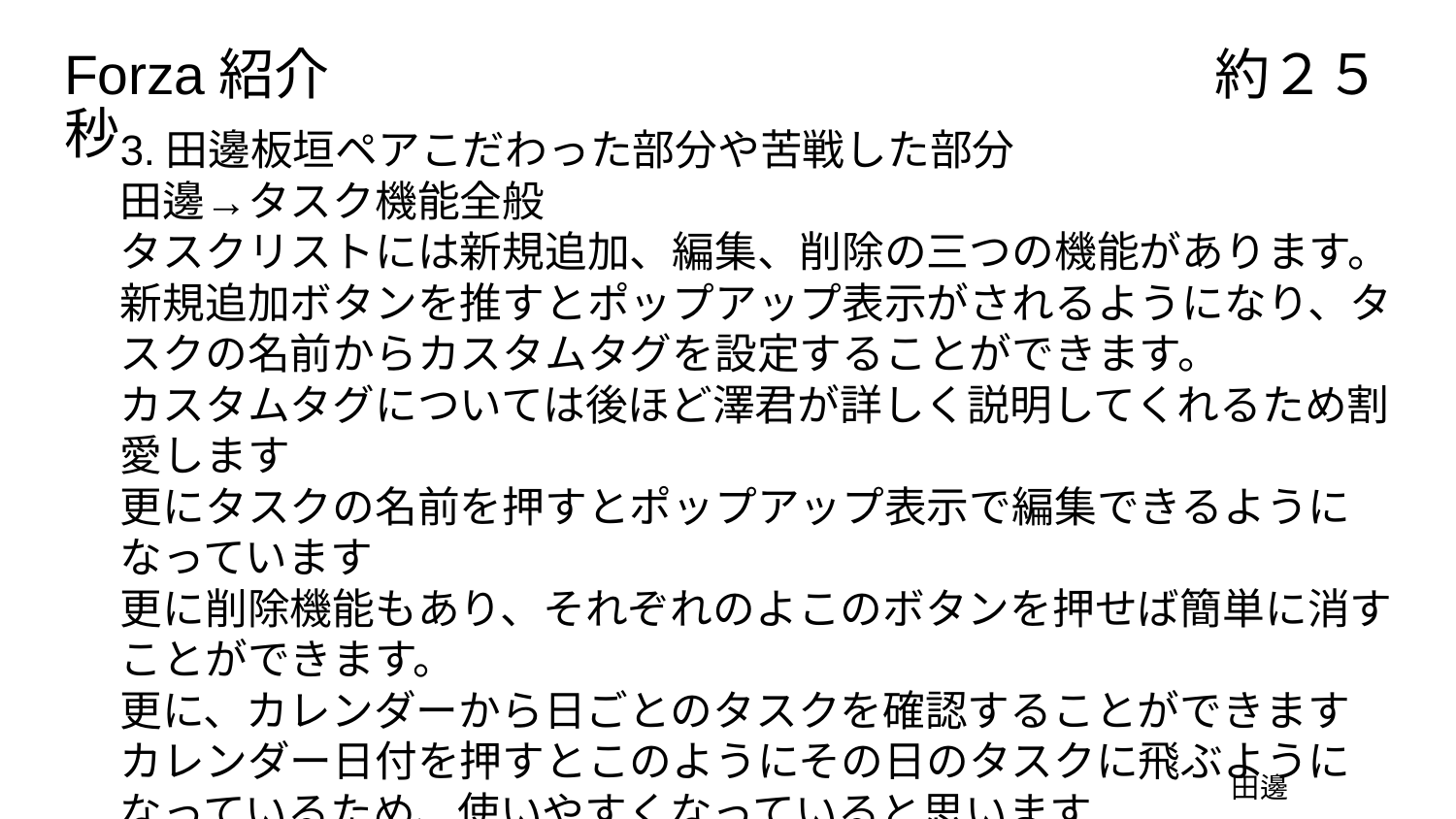

# Forza紹介　　　　　　　　　　　　　　　　約２５秒
3.田邊板垣ペアこだわった部分や苦戦した部分
田邊→タスク機能全般
タスクリストには新規追加、編集、削除の三つの機能があります。
新規追加ボタンを推すとポップアップ表示がされるようになり、タスクの名前からカスタムタグを設定することができます。
カスタムタグについては後ほど澤君が詳しく説明してくれるため割愛します
更にタスクの名前を押すとポップアップ表示で編集できるようになっています
更に削除機能もあり、それぞれのよこのボタンを押せば簡単に消すことができます。
更に、カレンダーから日ごとのタスクを確認することができます
カレンダー日付を押すとこのようにその日のタスクに飛ぶようになっているため、使いやすくなっていると思います

田邊